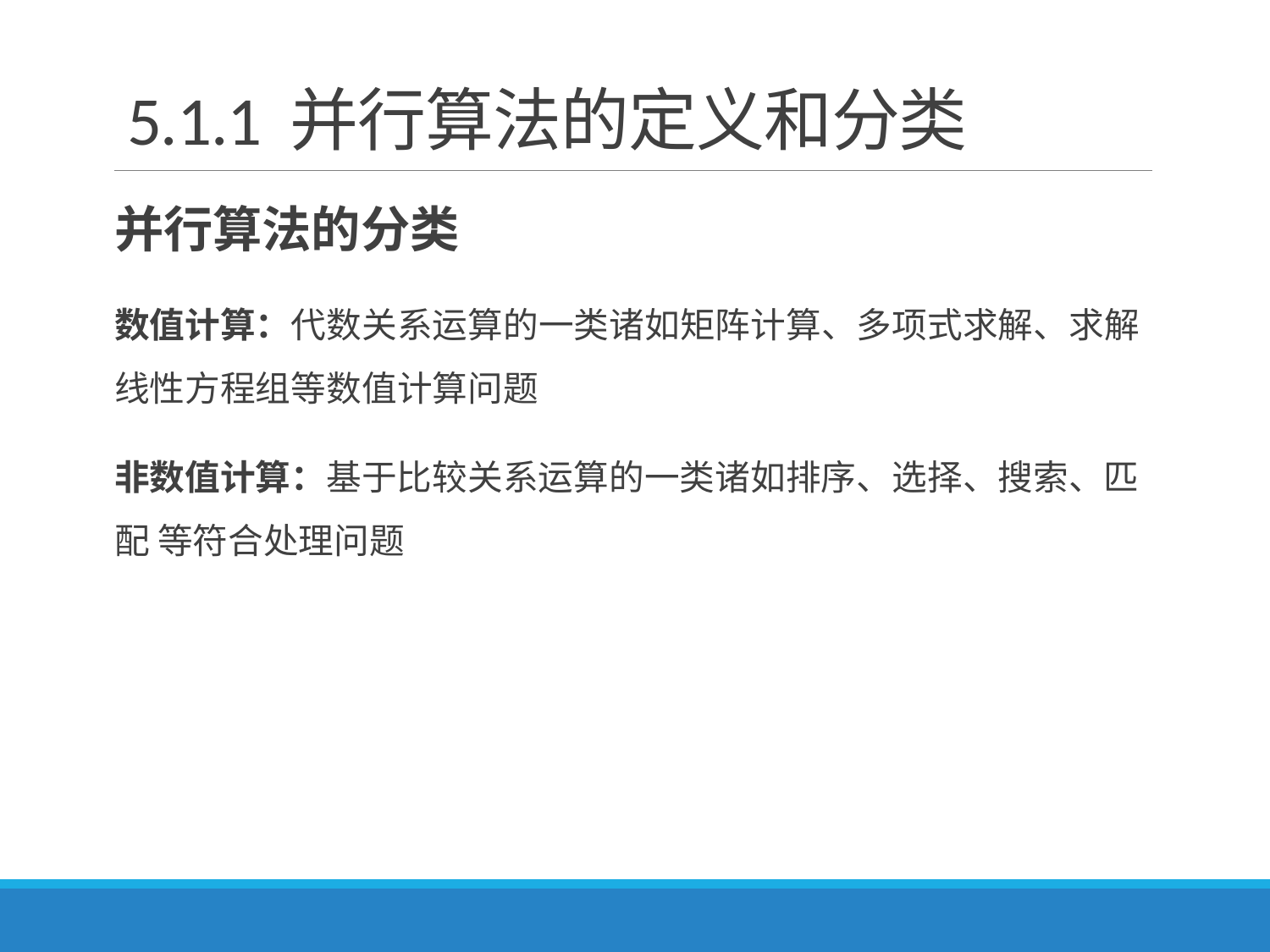

# 5.1.1 并行算法的定义和分类
并行算法的分类
数值计算：代数关系运算的一类诸如矩阵计算、多项式求解、求解线性方程组等数值计算问题
非数值计算：基于比较关系运算的一类诸如排序、选择、搜索、匹配 等符合处理问题

8